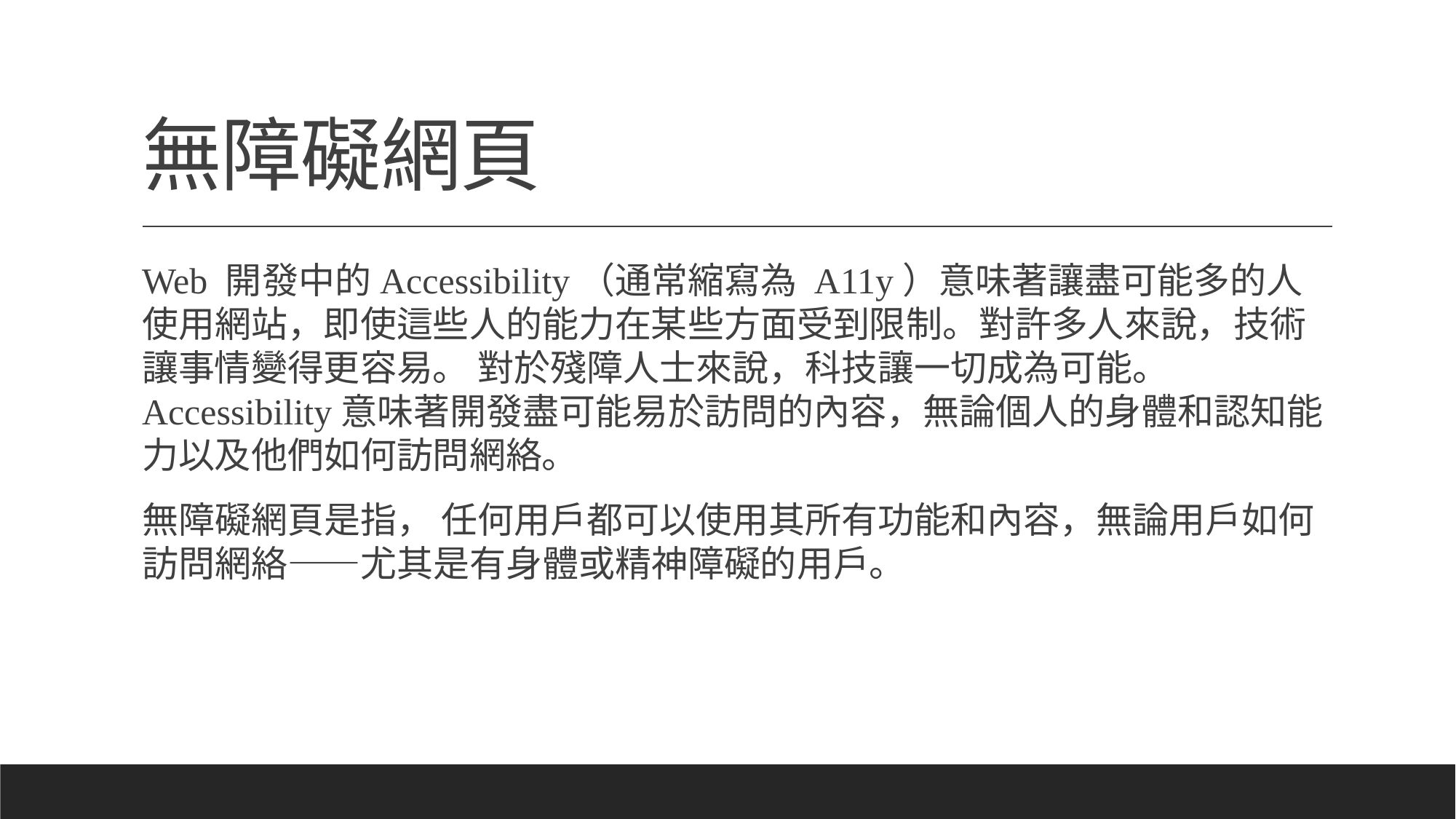

# 無障礙網頁
Web 開發中的Accessibility（通常縮寫為 A11y）意味著讓盡可能多的人使用網站，即使這些人的能力在某些方面受到限制。對許多人來說，技術讓事情變得更容易。 對於殘障人士來說，科技讓一切成為可能。 Accessibility意味著開發盡可能易於訪問的內容，無論個人的身體和認知能力以及他們如何訪問網絡。
無障礙網頁是指， 任何用戶都可以使用其所有功能和內容，無論用戶如何訪問網絡——尤其是有身體或精神障礙的用戶。